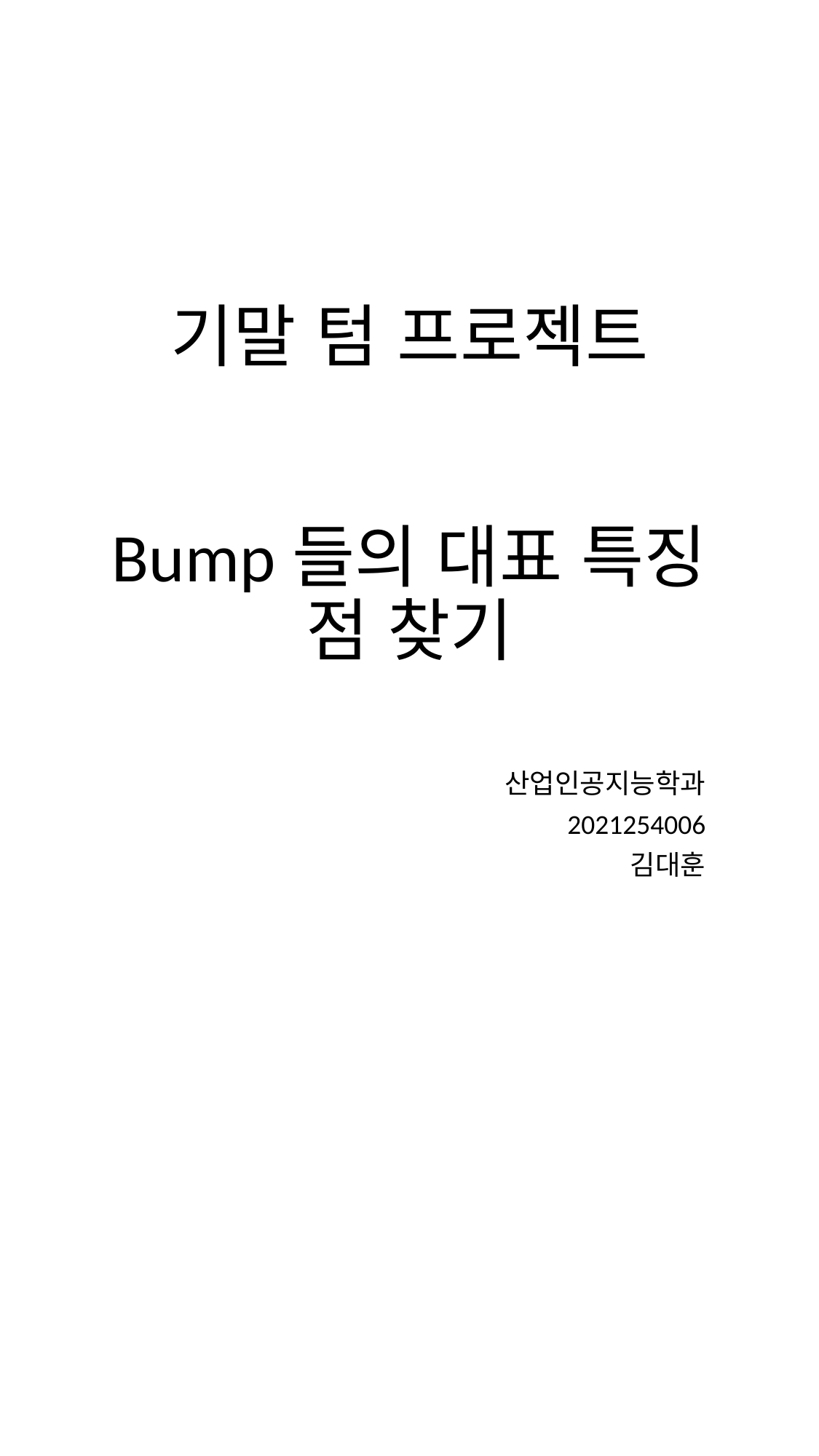

# 기말 텀 프로젝트 Bump들의 대표 특징 점 찾기
산업인공지능학과
2021254006
김대훈